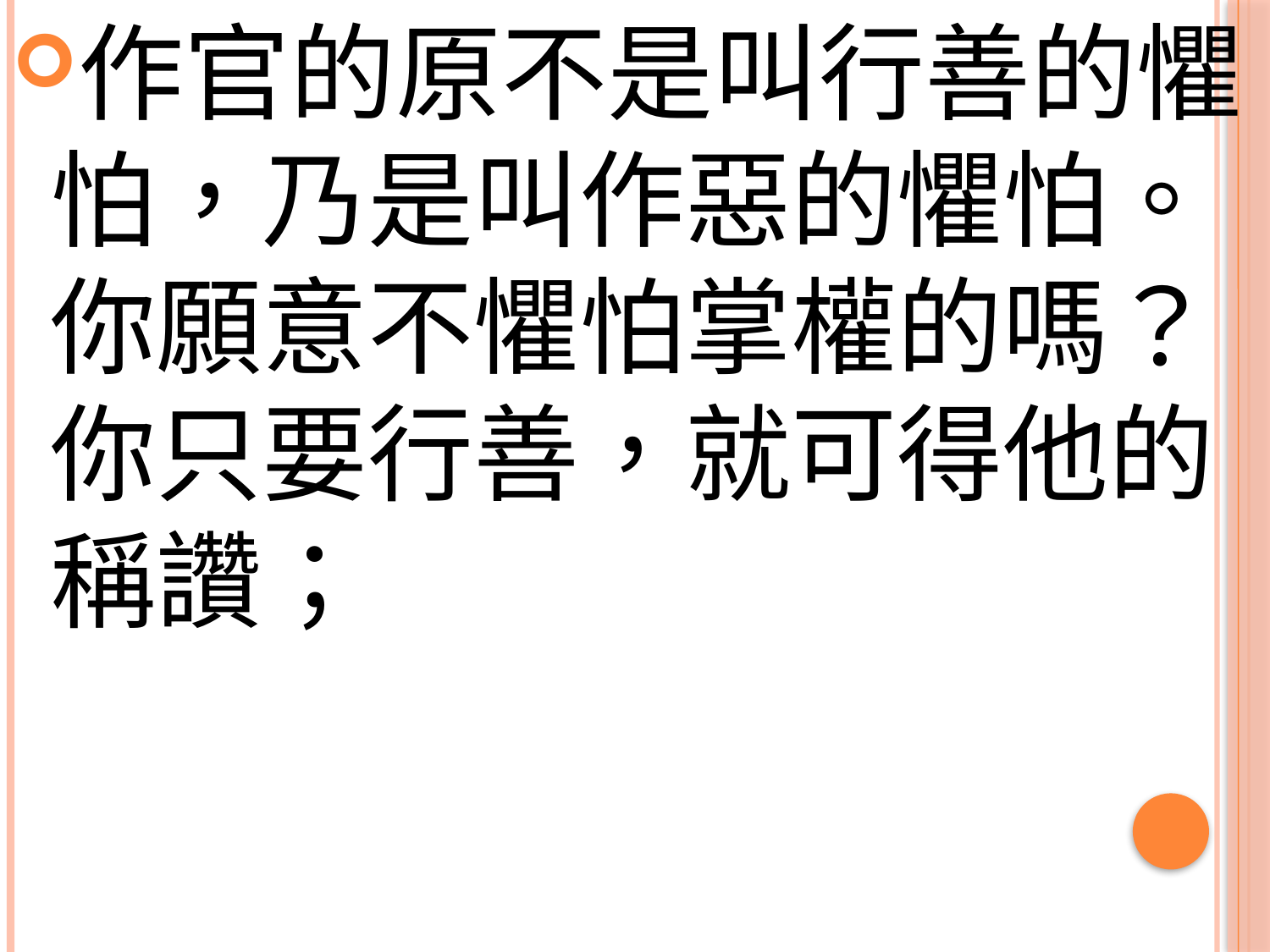

作官的原不是叫行善的懼怕，乃是叫作惡的懼怕。你願意不懼怕掌權的嗎？你只要行善，就可得他的稱讚；